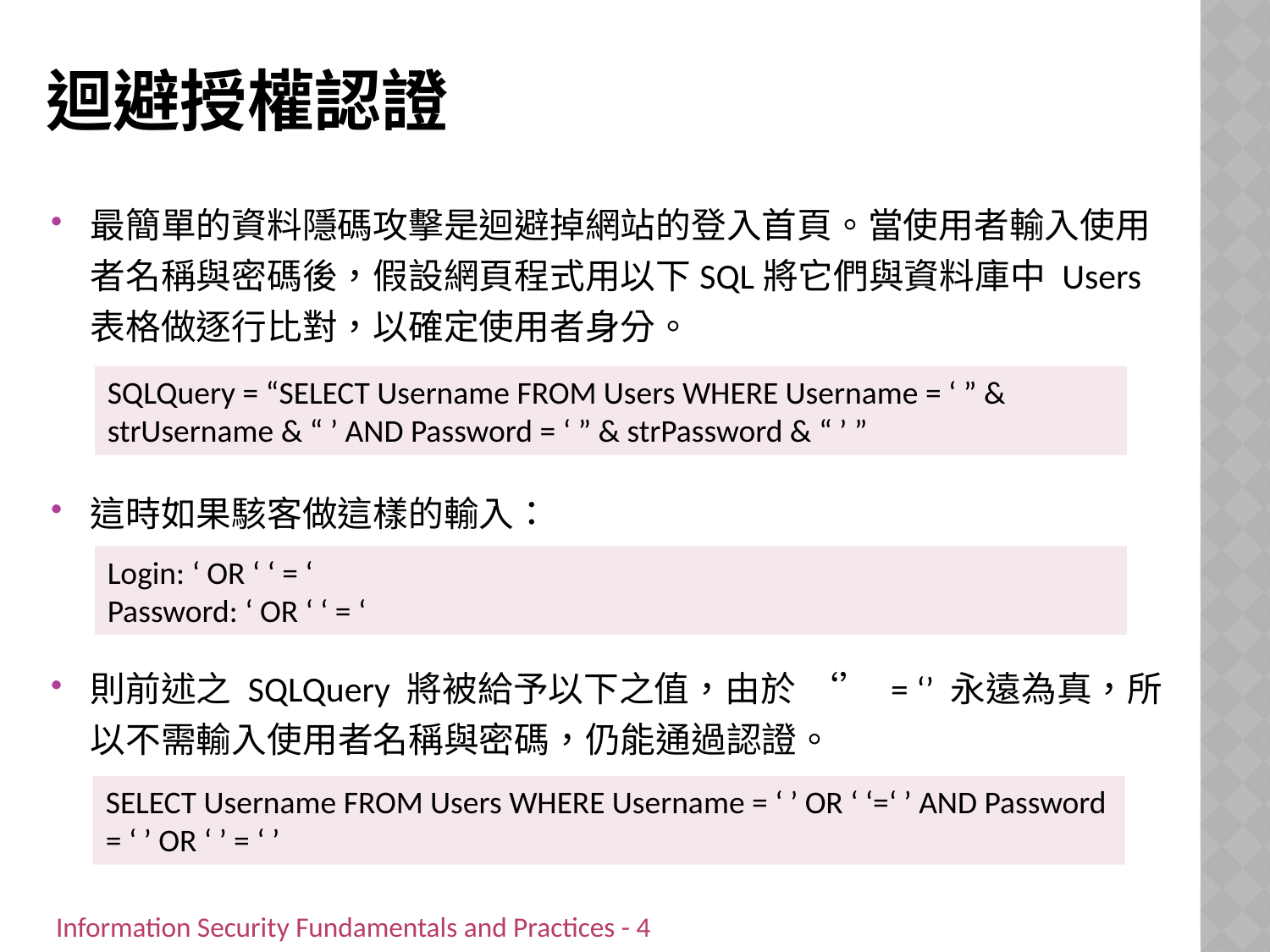

# 迴避授權認證
最簡單的資料隱碼攻擊是迴避掉網站的登入首頁。當使用者輸入使用者名稱與密碼後，假設網頁程式用以下SQL將它們與資料庫中 Users 表格做逐行比對，以確定使用者身分。

這時如果駭客做這樣的輸入：

則前述之 SQLQuery 將被給予以下之值，由於 ‘’ = ‘’ 永遠為真，所以不需輸入使用者名稱與密碼，仍能通過認證。
SQLQuery = “SELECT Username FROM Users WHERE Username = ‘ ” & strUsername & “ ’ AND Password = ‘ ” & strPassword & “ ’ ”
Login: ‘ OR ‘ ‘ = ‘
Password: ‘ OR ‘ ‘ = ‘
SELECT Username FROM Users WHERE Username = ‘ ’ OR ‘ ‘=‘ ’ AND Password = ‘ ’ OR ‘ ’ = ‘ ’